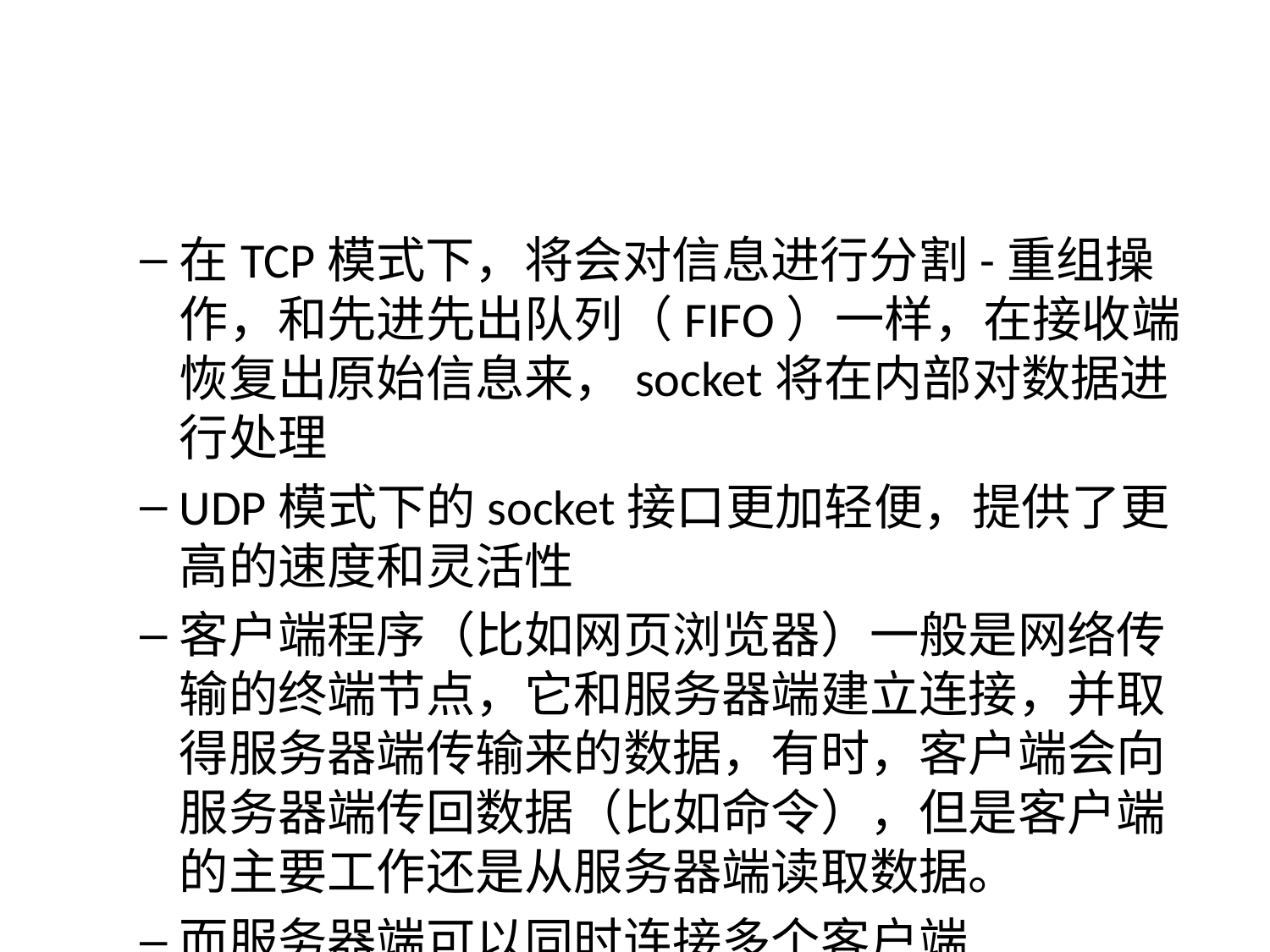

#
在TCP模式下，将会对信息进行分割-重组操作，和先进先出队列（FIFO）一样，在接收端恢复出原始信息来，socket将在内部对数据进行处理
UDP模式下的socket接口更加轻便，提供了更高的速度和灵活性
客户端程序（比如网页浏览器）一般是网络传输的终端节点，它和服务器端建立连接，并取得服务器端传输来的数据，有时，客户端会向服务器端传回数据（比如命令），但是客户端的主要工作还是从服务器端读取数据。
而服务器端可以同时连接多个客户端